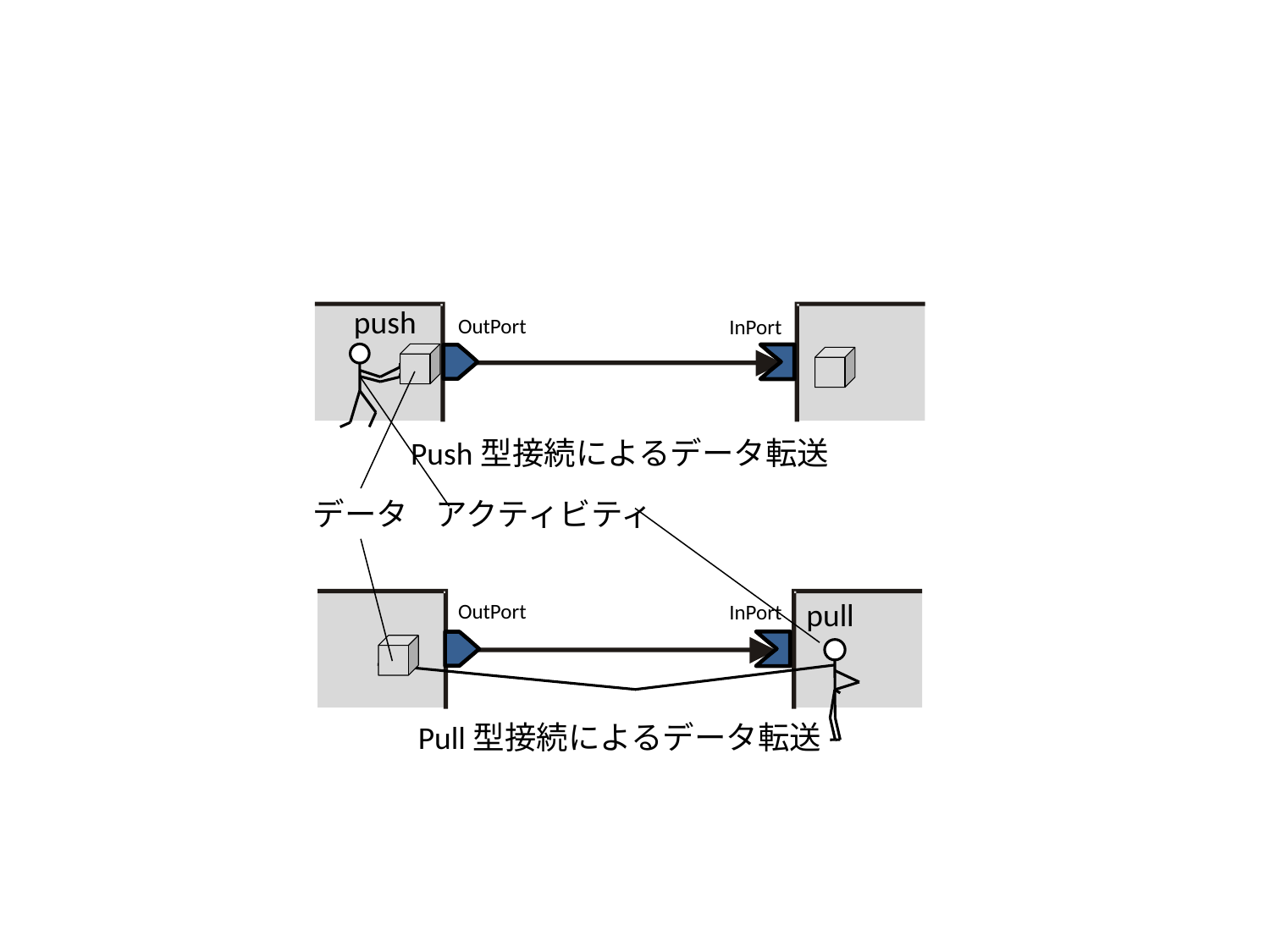

#
push

OutPort
InPort
Push型接続によるデータ転送
データ
アクティビティ
pull

OutPort
InPort
Pull型接続によるデータ転送